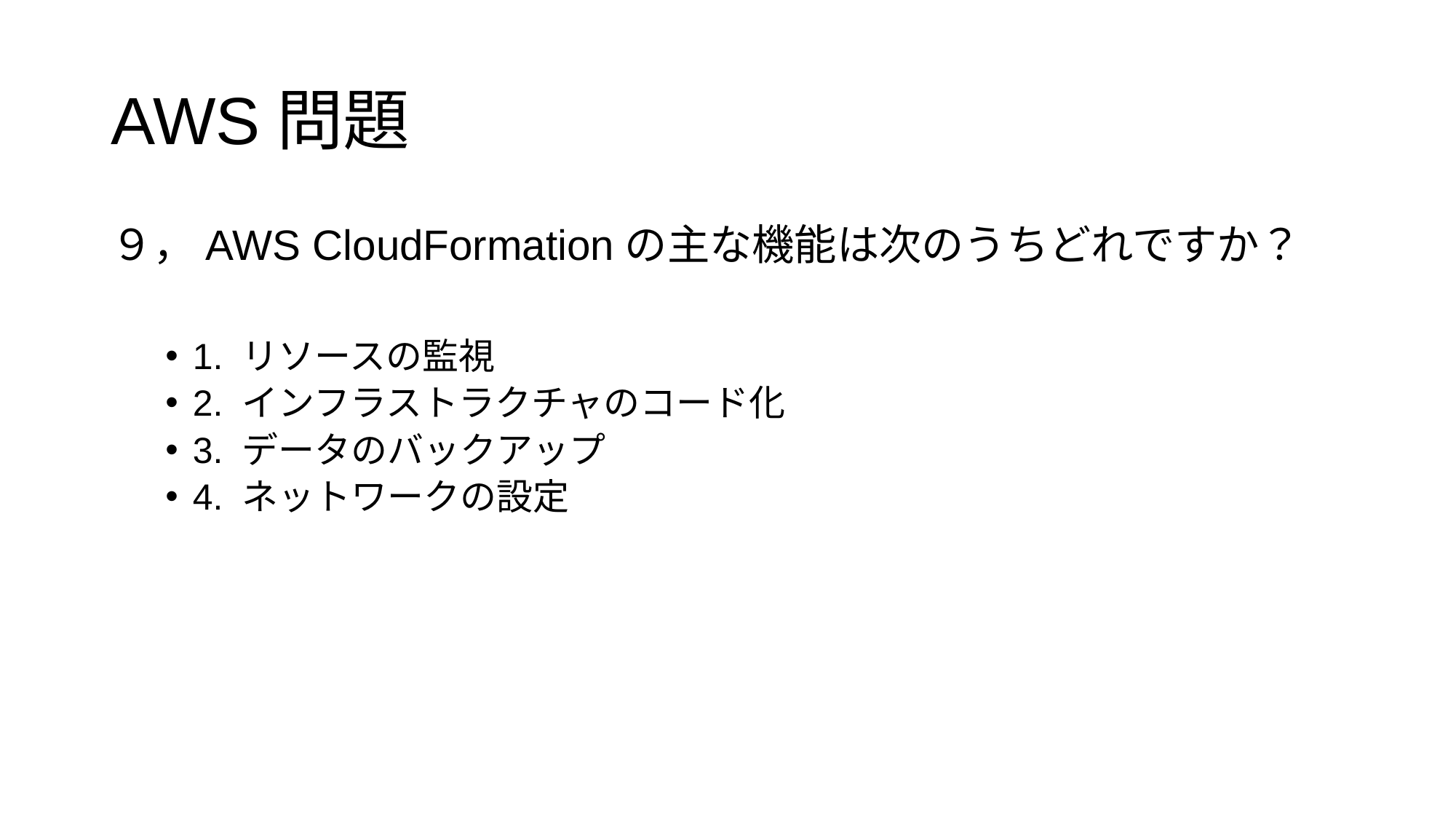

# AWS問題
９，AWS CloudFormationの主な機能は次のうちどれですか？

1. リソースの監視
2. インフラストラクチャのコード化
3. データのバックアップ
4. ネットワークの設定